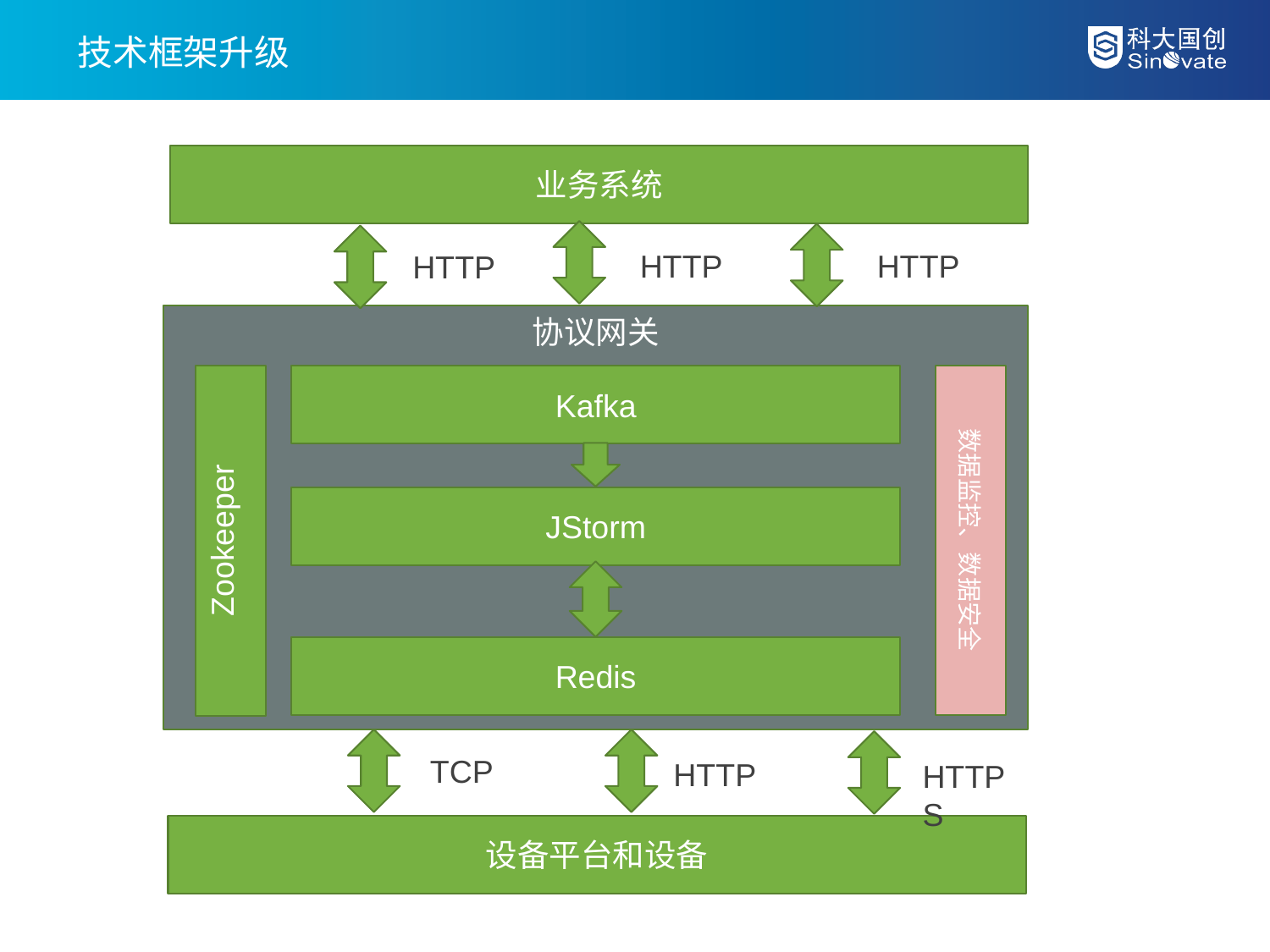

技术框架升级
业务系统

HTTP
HTTP

HTTP
协议网关
Zookeeper
Kafka
数据监控、数据安全

JStorm

Redis

TCP

HTTP
HTTPS
设备平台和设备